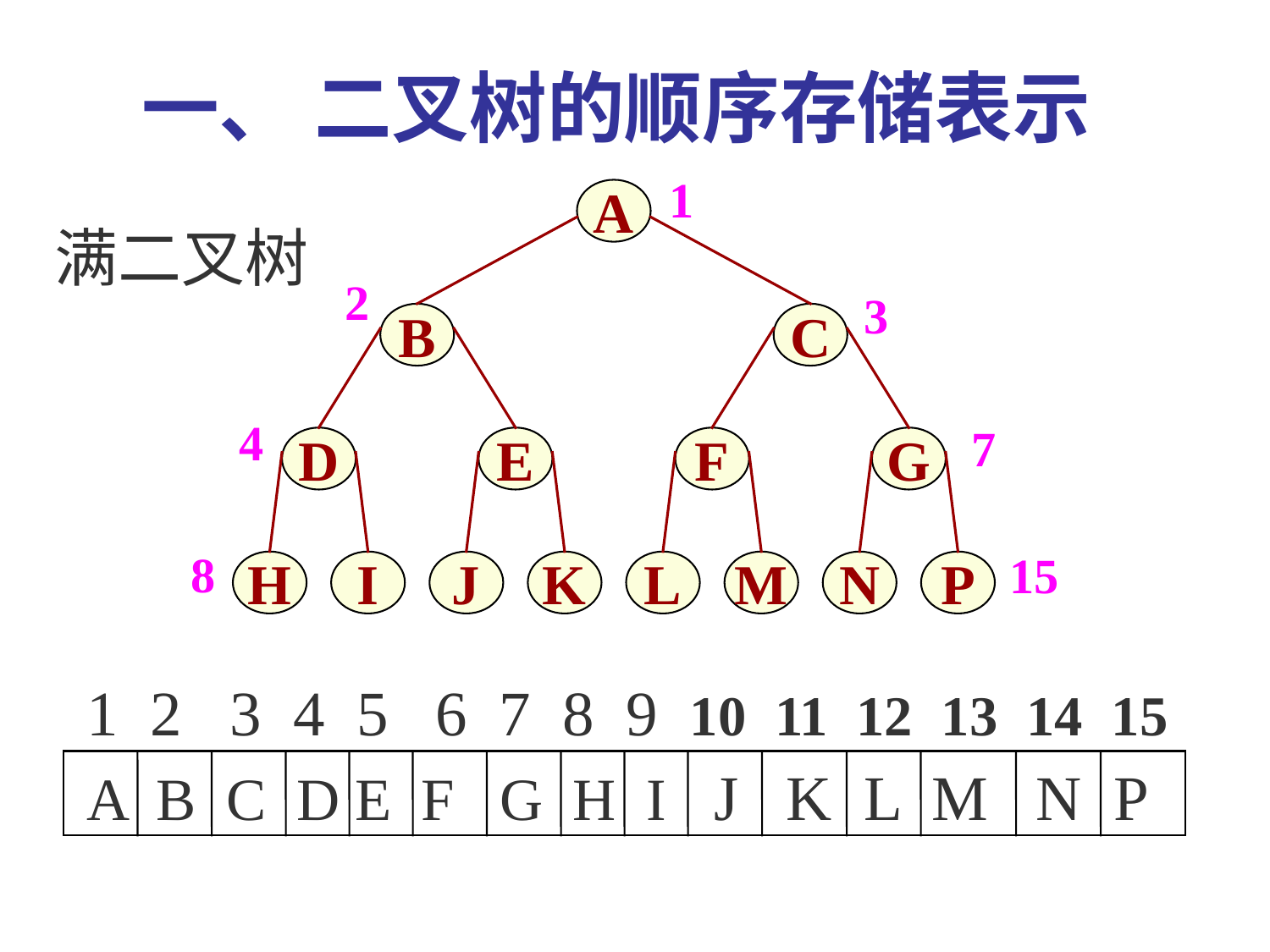

一、 二叉树的顺序存储表示
1
2
3
4
7
8
15
A

B
C

D
E
F
G

H
I
J
K
L
M
N
P
满二叉树
1  2   3  4  5   6  7  8  9  10  11  12  13  14  15

A  B  C  D E  F   G  H  I   J   K  L  M   N  P